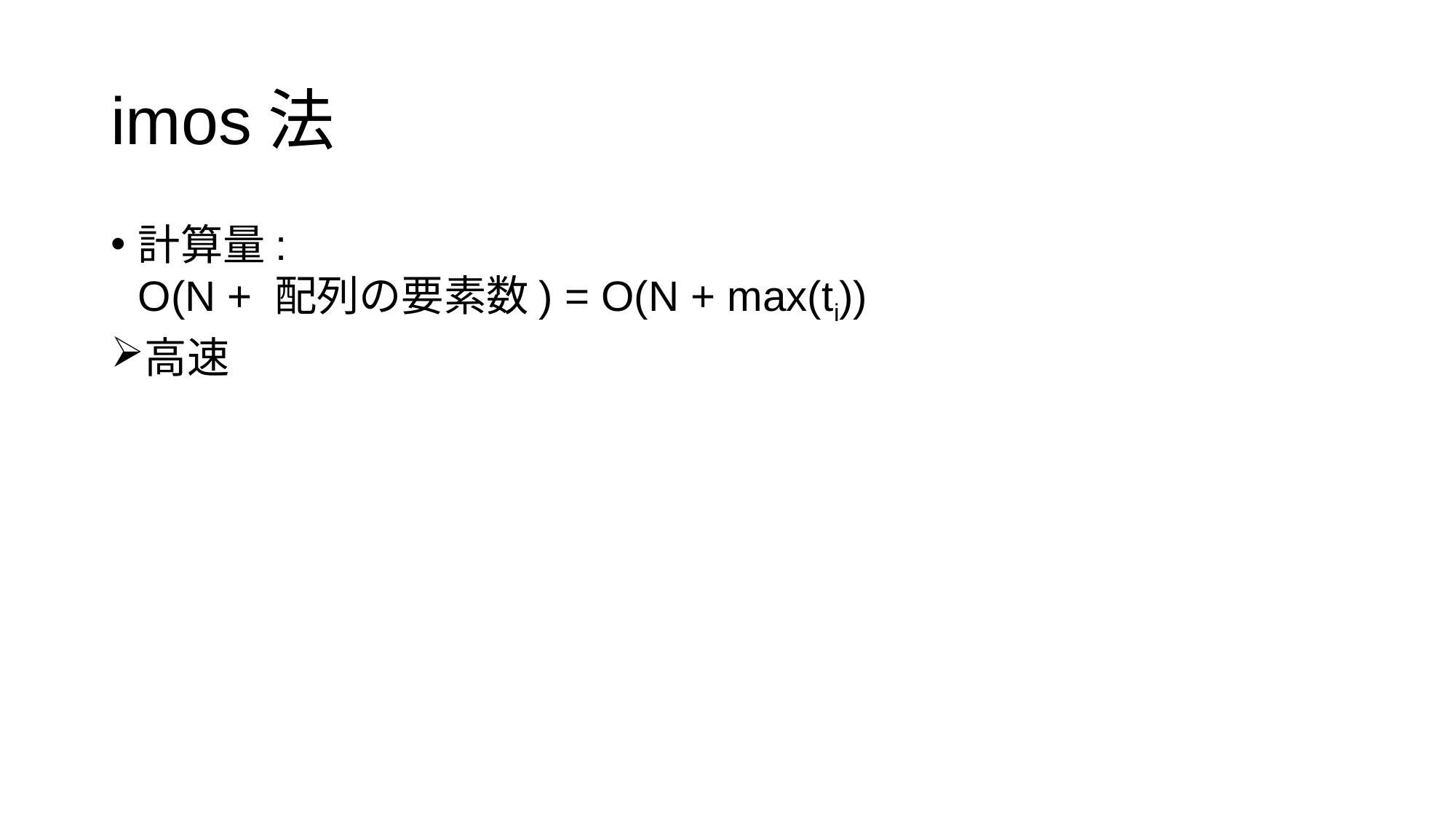

# imos法
計算量:
O(N + 配列の要素数) = O(N + max(ti))
高速